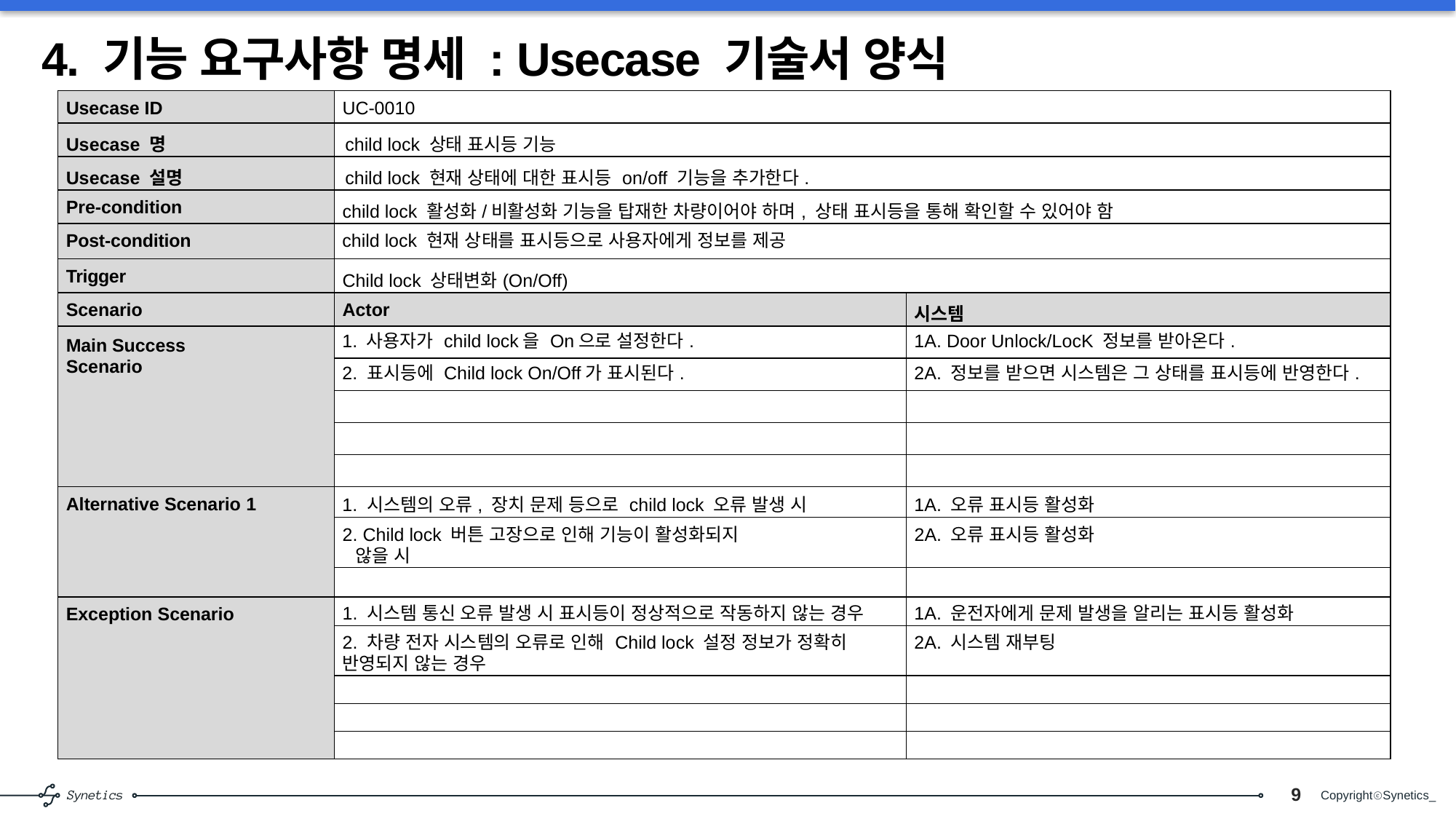

# 4. 기능 요구사항 명세 : Usecase 기술서 양식
| Usecase ID | UC-0010 |  |
| --- | --- | --- |
| Usecase 명 | child lock 상태 표시등 기능 |  |
| Usecase 설명 | child lock 현재 상태에 대한 표시등 on/off 기능을 추가한다. |  |
| Pre-condition | child lock 활성화/비활성화 기능을 탑재한 차량이어야 하며, 상태 표시등을 통해 확인할 수 있어야 함 |  |
| Post-condition | child lock 현재 상태를 표시등으로 사용자에게 정보를 제공 |  |
| Trigger | Child lock 상태변화(On/Off) |  |
| Scenario | Actor | 시스템 |
| Main Success Scenario | 1. 사용자가 child lock을 On으로 설정한다. | 1A. Door Unlock/LocK 정보를 받아온다. |
|  | 2. 표시등에 Child lock On/Off가 표시된다. | 2A. 정보를 받으면 시스템은 그 상태를 표시등에 반영한다. |
|  |  |  |
|  |  |  |
|  |  |  |
| Alternative Scenario 1 | 1. 시스템의 오류, 장치 문제 등으로 child lock 오류 발생 시 | 1A. 오류 표시등 활성화 |
|  | 2. Child lock 버튼 고장으로 인해 기능이 활성화되지 않을 시 | 2A. 오류 표시등 활성화 |
|  |  |  |
| Exception Scenario | 1. 시스템 통신 오류 발생 시 표시등이 정상적으로 작동하지 않는 경우 | 1A. 운전자에게 문제 발생을 알리는 표시등 활성화 |
|  | 2. 차량 전자 시스템의 오류로 인해 Child lock 설정 정보가 정확히 반영되지 않는 경우 | 2A. 시스템 재부팅 |
|  |  |  |
|  |  |  |
|  |  |  |